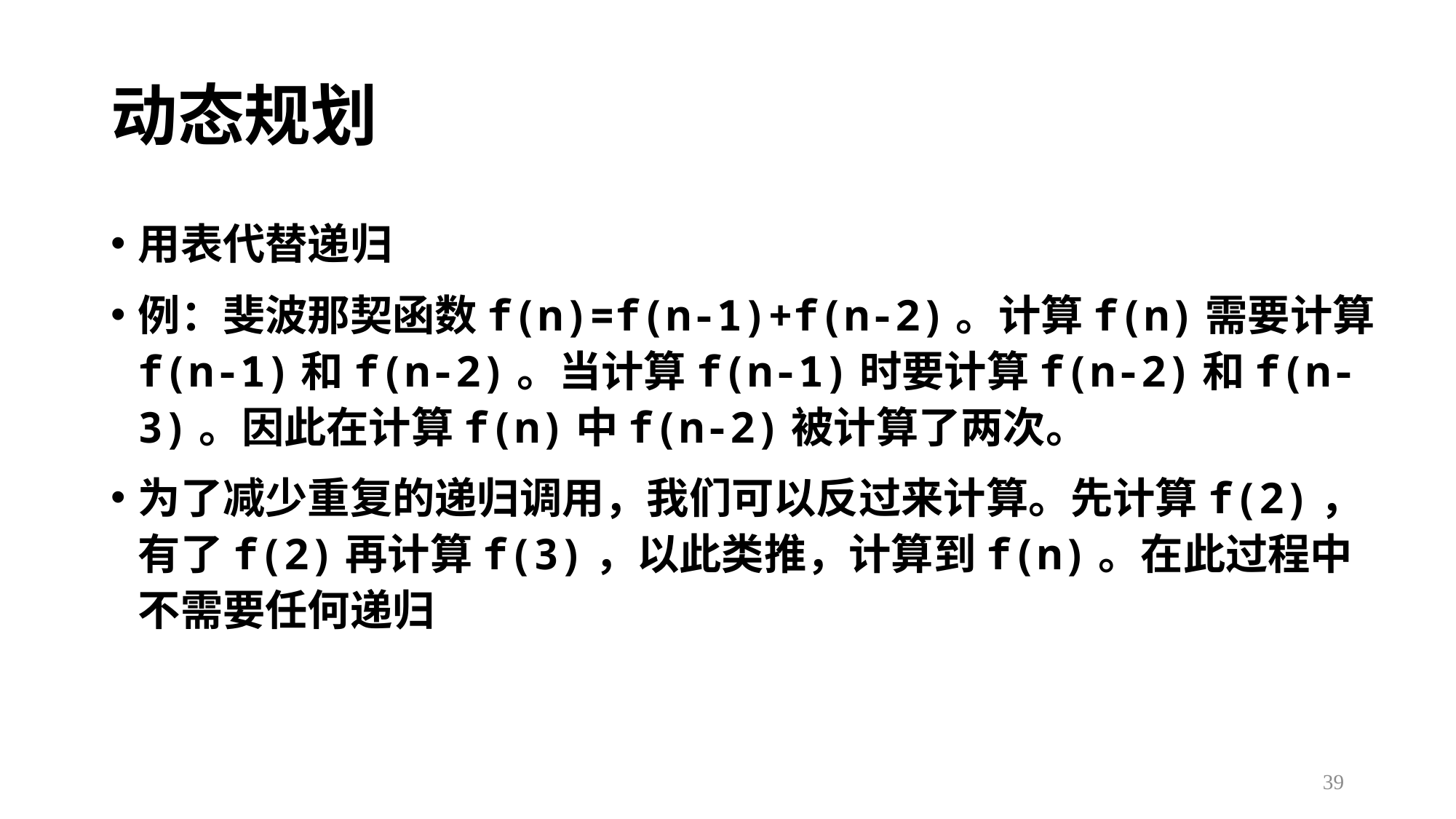

# 动态规划
用表代替递归
例：斐波那契函数f(n)=f(n-1)+f(n-2)。计算f(n)需要计算f(n-1)和f(n-2)。当计算f(n-1)时要计算f(n-2)和f(n-3)。因此在计算f(n)中f(n-2)被计算了两次。
为了减少重复的递归调用，我们可以反过来计算。先计算f(2)，有了f(2)再计算f(3)，以此类推，计算到f(n)。在此过程中不需要任何递归
39